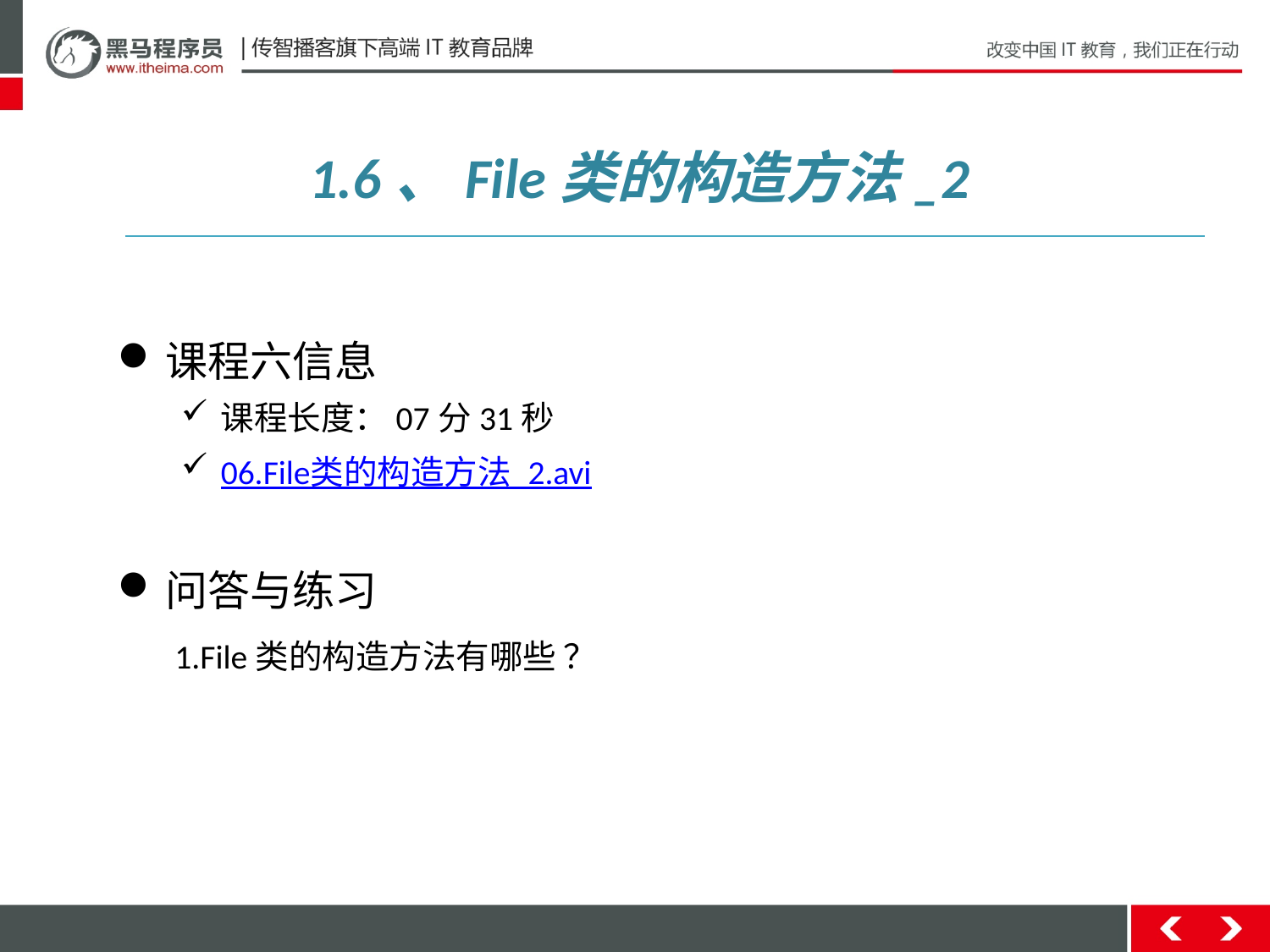

1.6、File类的构造方法_2

课程六信息
课程长度：07分31秒
06.File类的构造方法_2.avi

问答与练习
      1.File类的构造方法有哪些 ？